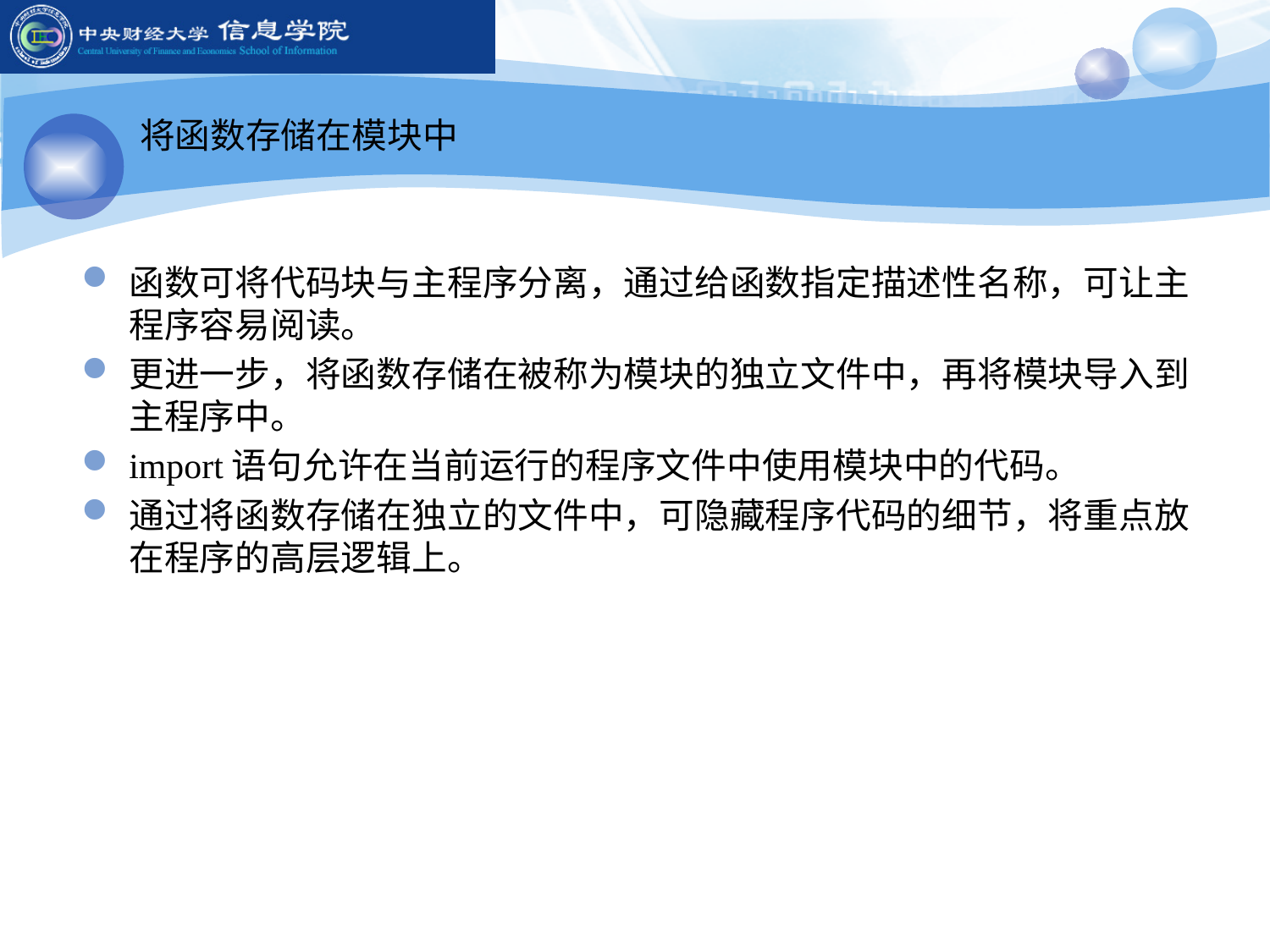

将函数存储在模块中

函数可将代码块与主程序分离，通过给函数指定描述性名称，可让主程序容易阅读。
更进一步，将函数存储在被称为模块的独立文件中，再将模块导入到主程序中。
import语句允许在当前运行的程序文件中使用模块中的代码。
通过将函数存储在独立的文件中，可隐藏程序代码的细节，将重点放在程序的高层逻辑上。